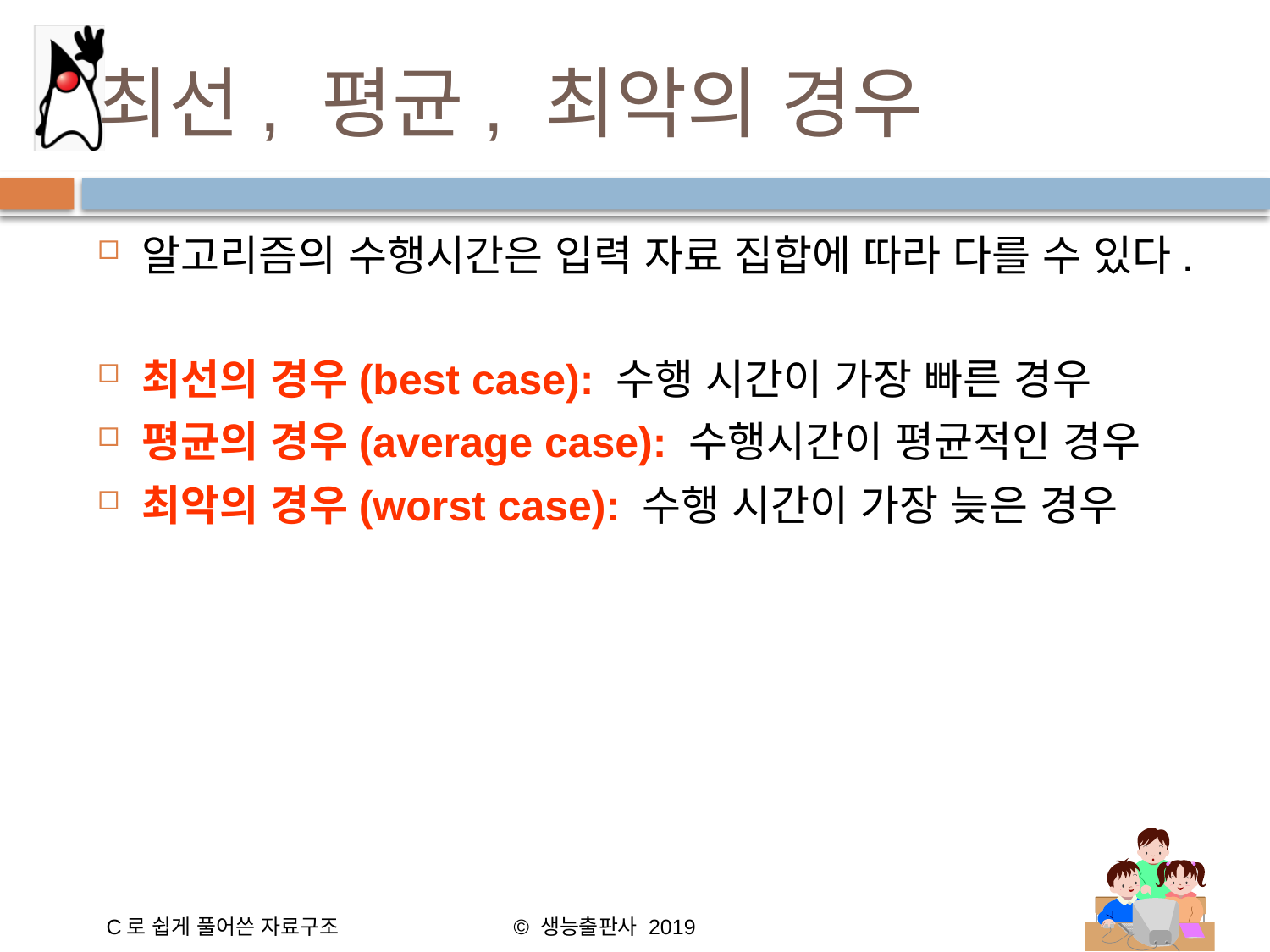

# 최선, 평균, 최악의 경우
알고리즘의 수행시간은 입력 자료 집합에 따라 다를 수 있다.

최선의 경우(best case): 수행 시간이 가장 빠른 경우
평균의 경우(average case): 수행시간이 평균적인 경우
최악의 경우(worst case): 수행 시간이 가장 늦은 경우